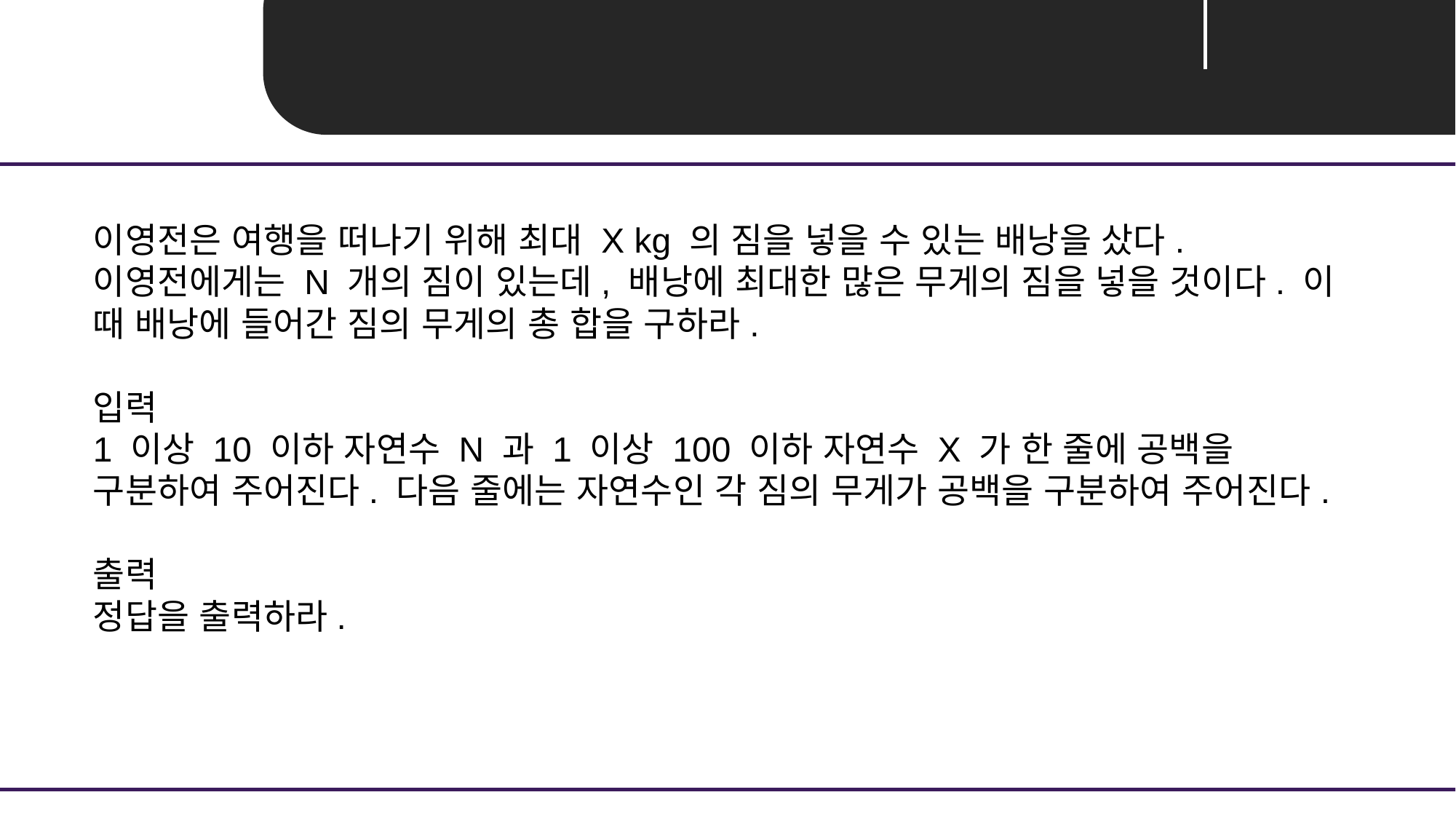

Problem 1ㅣ 여행

이영전은 여행을 떠나기 위해 최대 X kg 의 짐을 넣을 수 있는 배낭을 샀다. 이영전에게는 N 개의 짐이 있는데, 배낭에 최대한 많은 무게의 짐을 넣을 것이다. 이 때 배낭에 들어간 짐의 무게의 총 합을 구하라.

입력
1 이상 10 이하 자연수 N 과 1 이상 100 이하 자연수 X 가 한 줄에 공백을 구분하여 주어진다. 다음 줄에는 자연수인 각 짐의 무게가 공백을 구분하여 주어진다.

출력
정답을 출력하라.